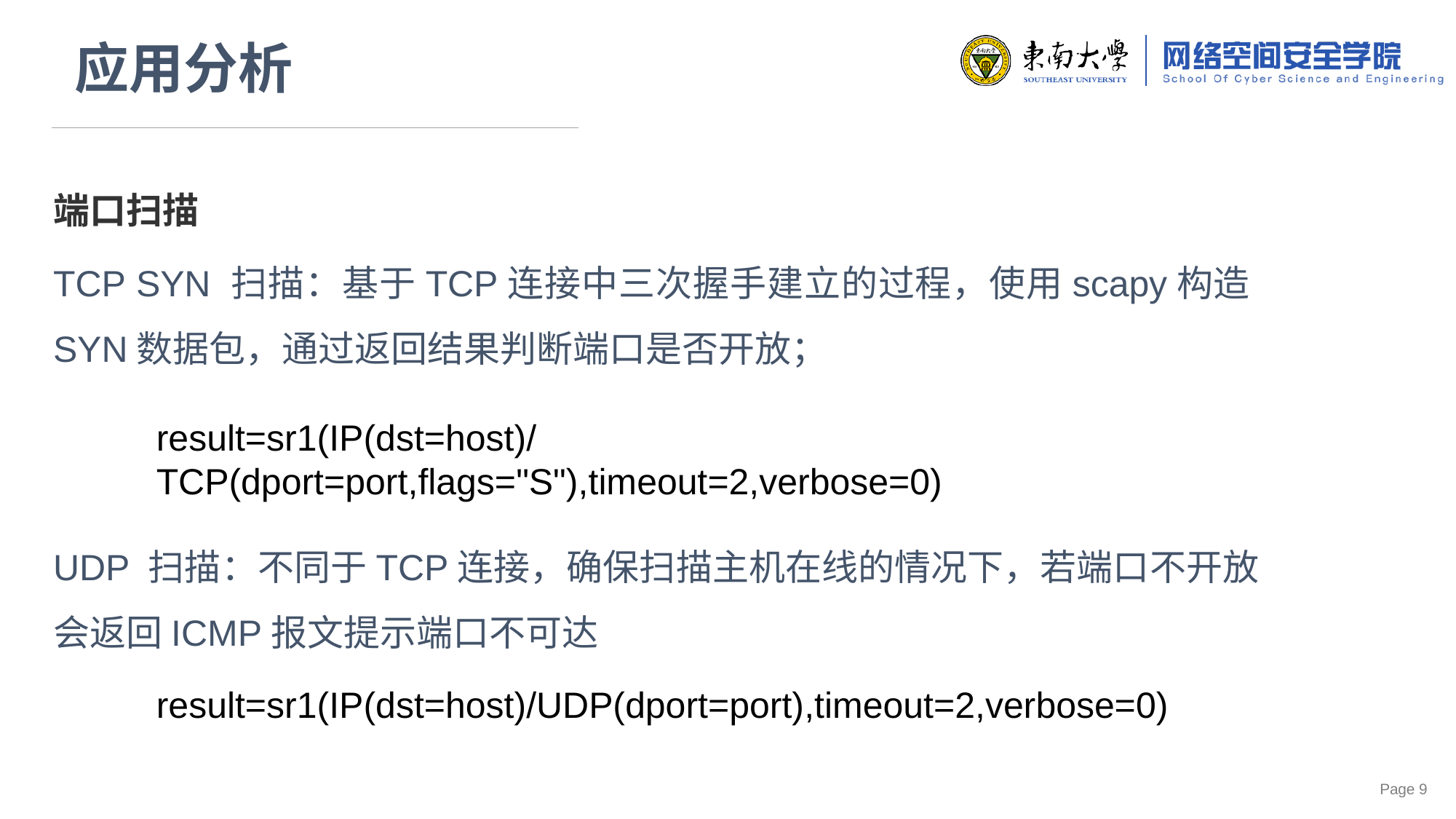

应用分析
端口扫描
TCP SYN 扫描：基于TCP连接中三次握手建立的过程，使用scapy构造SYN数据包，通过返回结果判断端口是否开放；

UDP 扫描：不同于TCP连接，确保扫描主机在线的情况下，若端口不开放会返回ICMP报文提示端口不可达
result=sr1(IP(dst=host)/TCP(dport=port,flags="S"),timeout=2,verbose=0)
result=sr1(IP(dst=host)/UDP(dport=port),timeout=2,verbose=0)